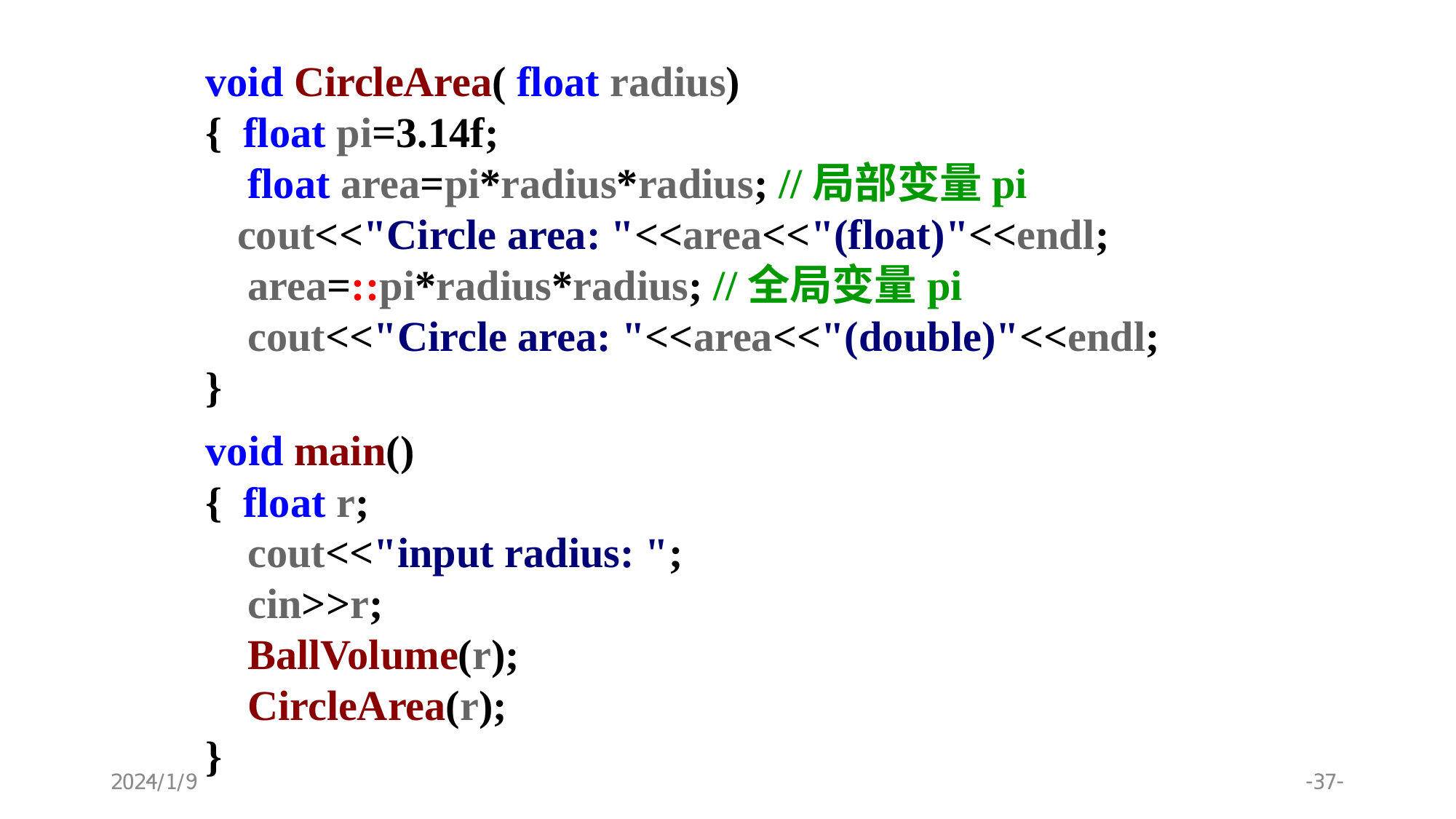

void CircleArea( float radius)
{  float pi=3.14f;
    float area=pi*radius*radius; //局部变量pi
   cout<<"Circle area: "<<area<<"(float)"<<endl;
    area=::pi*radius*radius; //全局变量pi
    cout<<"Circle area: "<<area<<"(double)"<<endl;
}
void main()
{  float r;
    cout<<"input radius: ";
    cin>>r;
    BallVolume(r);
    CircleArea(r);
}
2024/1/9
-37-